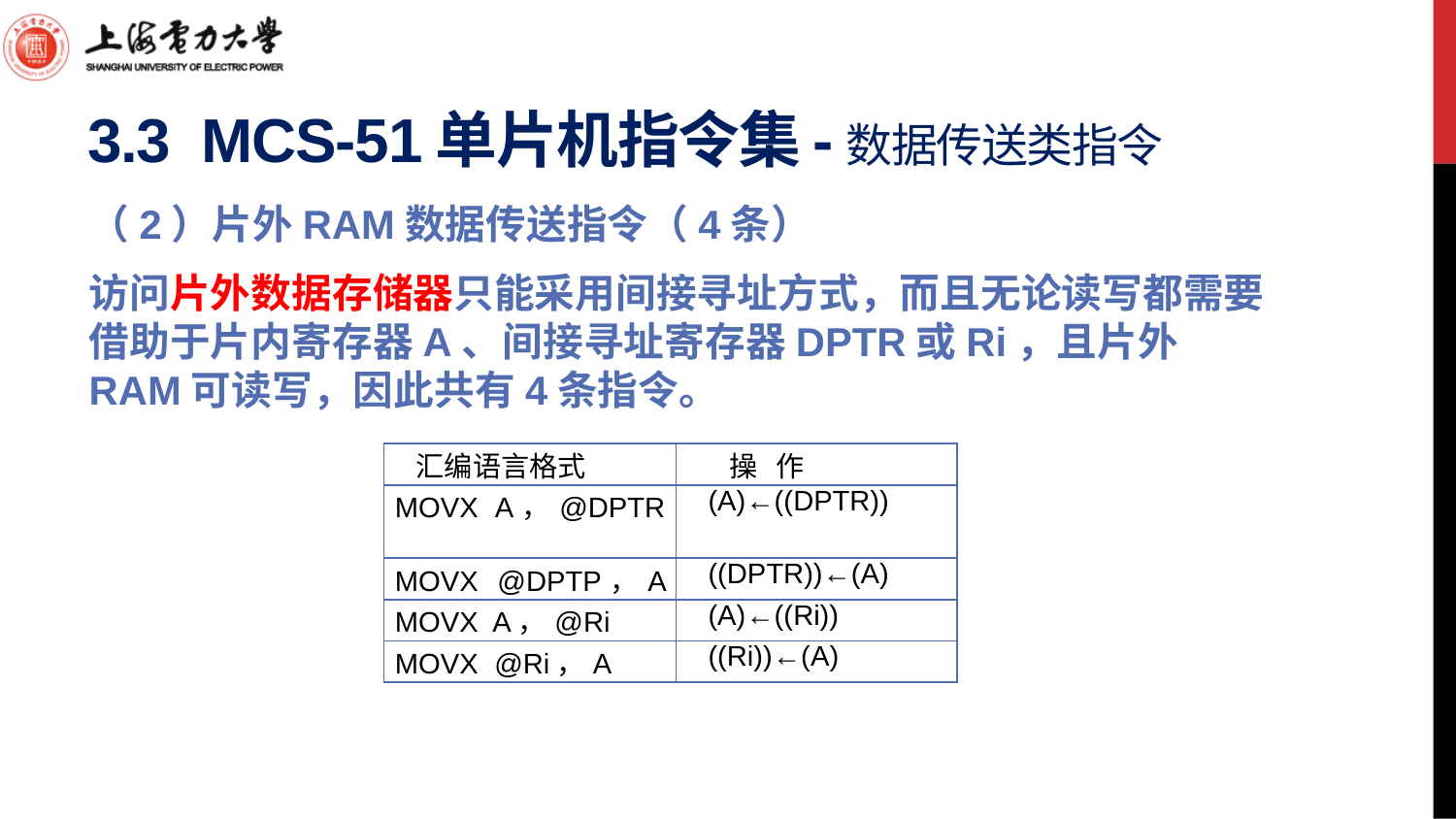

# 3.3  MCS-51单片机指令集-数据传送类指令
（2）片外RAM数据传送指令（4条）
访问片外数据存储器只能采用间接寻址方式，而且无论读写都需要借助于片内寄存器A、间接寻址寄存器DPTR或Ri，且片外RAM可读写，因此共有4条指令。

| 汇编语言格式 | 操 作 |
| --- | --- |
| MOVX A，@DPTR | (A)←((DPTR)) |
| MOVX @DPTP，A | ((DPTR))←(A) |
| MOVX A，@Ri | (A)←((Ri)) |
| MOVX @Ri，A | ((Ri))←(A) |